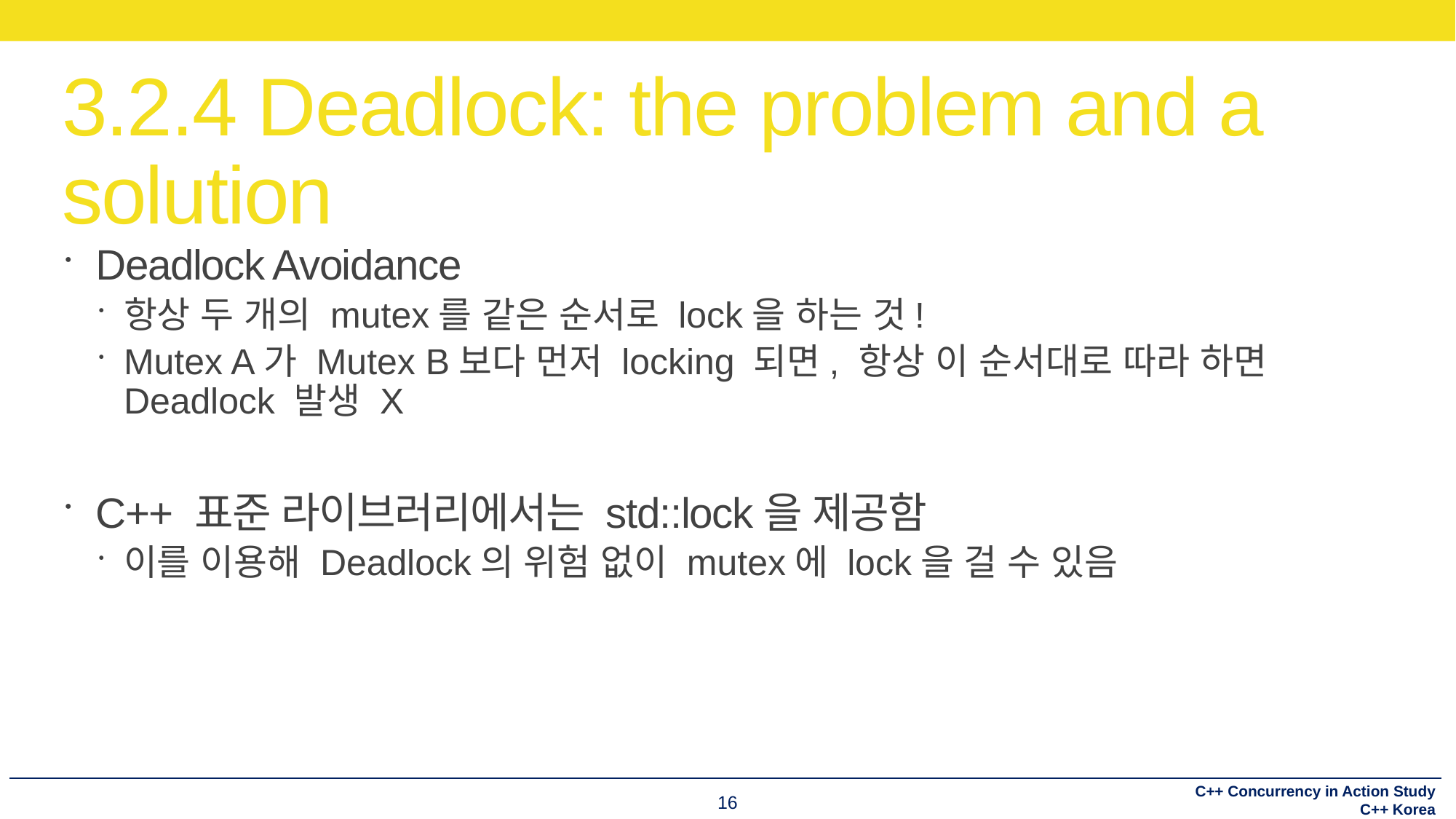

# 3.2.4 Deadlock: the problem and a solution
Deadlock Avoidance
항상 두 개의 mutex를 같은 순서로 lock을 하는 것!
Mutex A가 Mutex B보다 먼저 locking 되면, 항상 이 순서대로 따라 하면 Deadlock 발생 X

C++ 표준 라이브러리에서는 std::lock을 제공함
이를 이용해 Deadlock의 위험 없이 mutex에 lock을 걸 수 있음

16